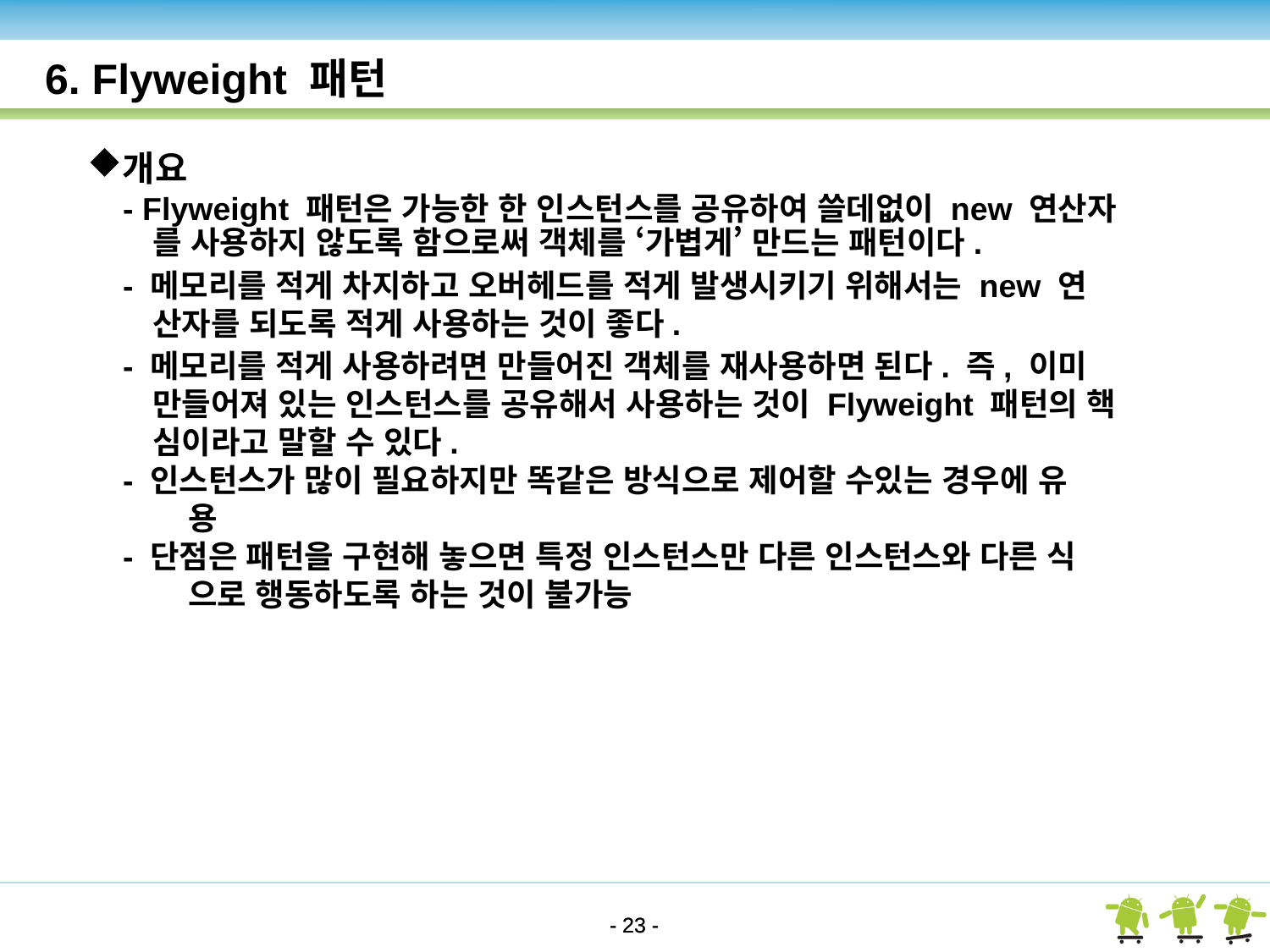

6. Flyweight 패턴
개요
    - Flyweight 패턴은 가능한 한 인스턴스를 공유하여 쓸데없이 new 연산자
  를 사용하지 않도록 함으로써 객체를 ‘가볍게’ 만드는 패턴이다.
    - 메모리를 적게 차지하고 오버헤드를 적게 발생시키기 위해서는 new 연
  산자를 되도록 적게 사용하는 것이 좋다.
    - 메모리를 적게 사용하려면 만들어진 객체를 재사용하면 된다. 즉, 이미
  만들어져 있는 인스턴스를 공유해서 사용하는 것이 Flyweight 패턴의 핵
  심이라고 말할 수 있다.
    - 인스턴스가 많이 필요하지만 똑같은 방식으로 제어할 수있는 경우에 유
      용
    - 단점은 패턴을 구현해 놓으면 특정 인스턴스만 다른 인스턴스와 다른 식
      으로 행동하도록 하는 것이 불가능

- 23 -
- 23 -